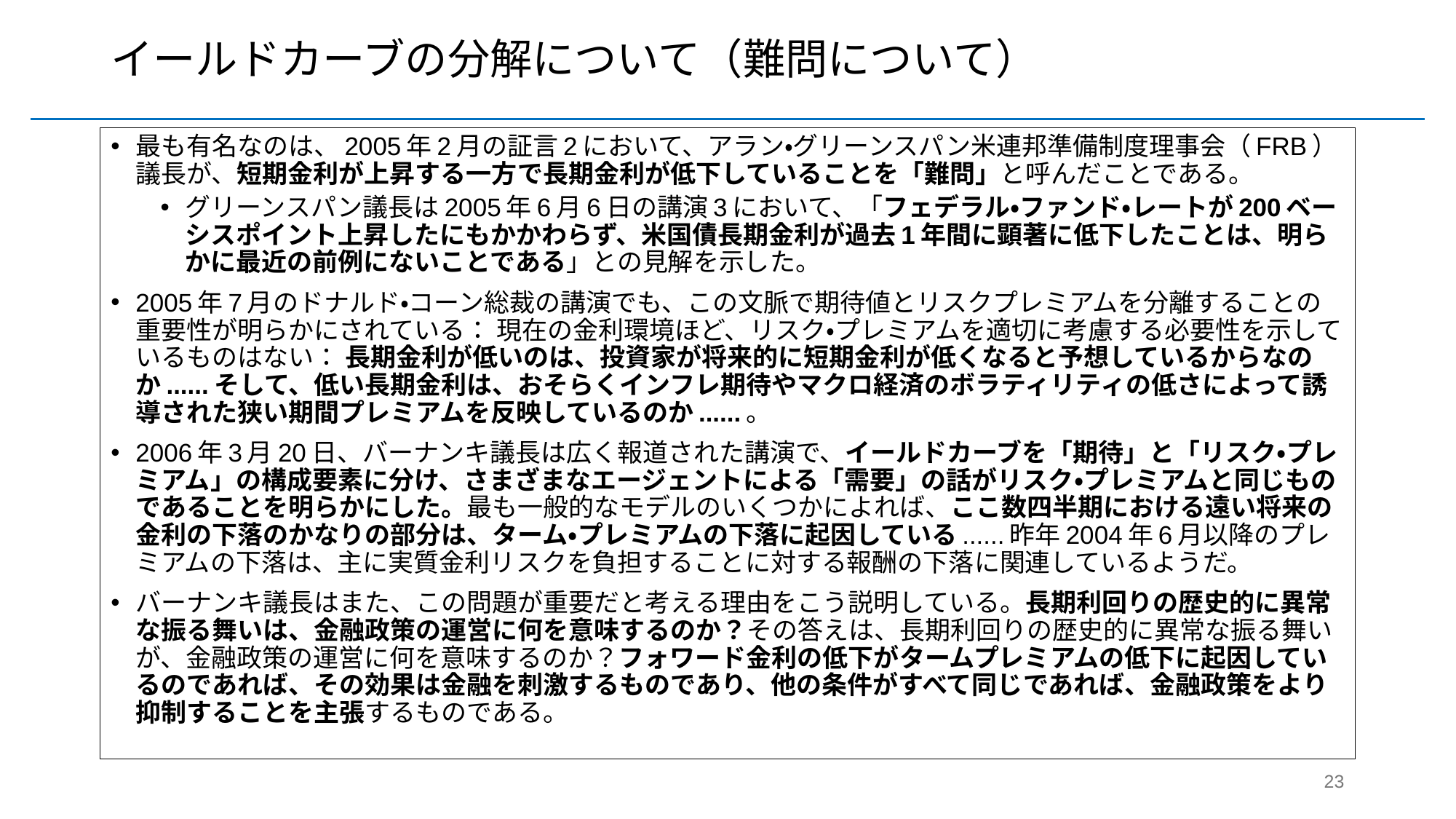

# イールドカーブの分解について（難問について）
最も有名なのは、2005年2月の証言2において、アラン・グリーンスパン米連邦準備制度理事会（FRB）議長が、短期金利が上昇する一方で長期金利が低下していることを「難問」と呼んだことである。
グリーンスパン議長は2005年6月6日の講演3において、「フェデラル・ファンド・レートが200ベーシスポイント上昇したにもかかわらず、米国債長期金利が過去1年間に顕著に低下したことは、明らかに最近の前例にないことである」との見解を示した。
2005年7月のドナルド・コーン総裁の講演でも、この文脈で期待値とリスクプレミアムを分離することの重要性が明らかにされている： 現在の金利環境ほど、リスク・プレミアムを適切に考慮する必要性を示しているものはない： 長期金利が低いのは、投資家が将来的に短期金利が低くなると予想しているからなのか......そして、低い長期金利は、おそらくインフレ期待やマクロ経済のボラティリティの低さによって誘導された狭い期間プレミアムを反映しているのか......。
2006年3月20日、バーナンキ議長は広く報道された講演で、イールドカーブを「期待」と「リスク・プレミアム」の構成要素に分け、さまざまなエージェントによる「需要」の話がリスク・プレミアムと同じものであることを明らかにした。最も一般的なモデルのいくつかによれば、ここ数四半期における遠い将来の金利の下落のかなりの部分は、ターム・プレミアムの下落に起因している......昨年2004年6月以降のプレミアムの下落は、主に実質金利リスクを負担することに対する報酬の下落に関連しているようだ。
バーナンキ議長はまた、この問題が重要だと考える理由をこう説明している。長期利回りの歴史的に異常な振る舞いは、金融政策の運営に何を意味するのか？その答えは、長期利回りの歴史的に異常な振る舞いが、金融政策の運営に何を意味するのか？フォワード金利の低下がタームプレミアムの低下に起因しているのであれば、その効果は金融を刺激するものであり、他の条件がすべて同じであれば、金融政策をより抑制することを主張するものである。
23